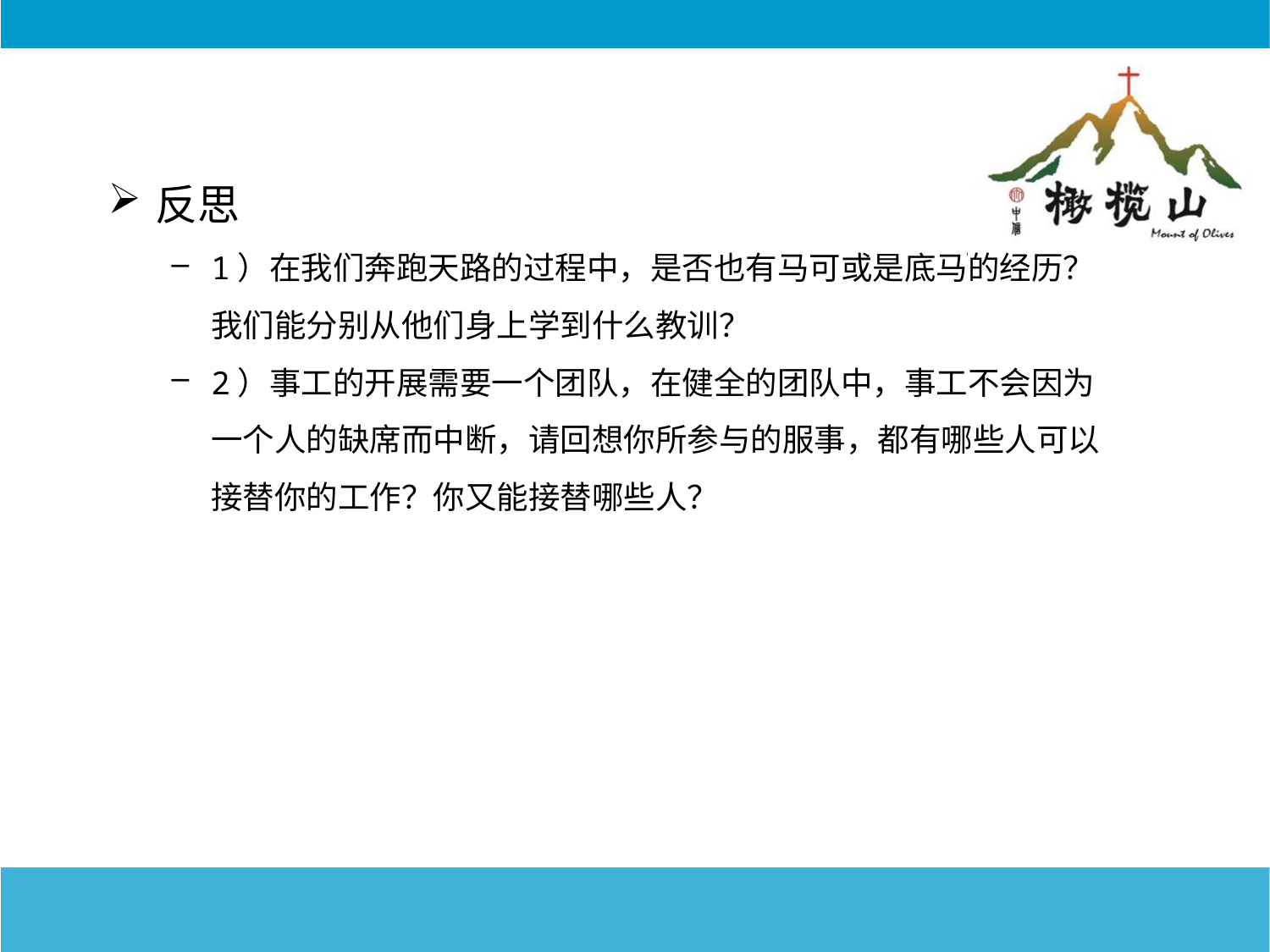

#
反思
1）在我们奔跑天路的过程中，是否也有马可或是底马的经历？我们能分别从他们身上学到什么教训？
2）事工的开展需要一个团队，在健全的团队中，事工不会因为一个人的缺席而中断，请回想你所参与的服事，都有哪些人可以接替你的工作？你又能接替哪些人？